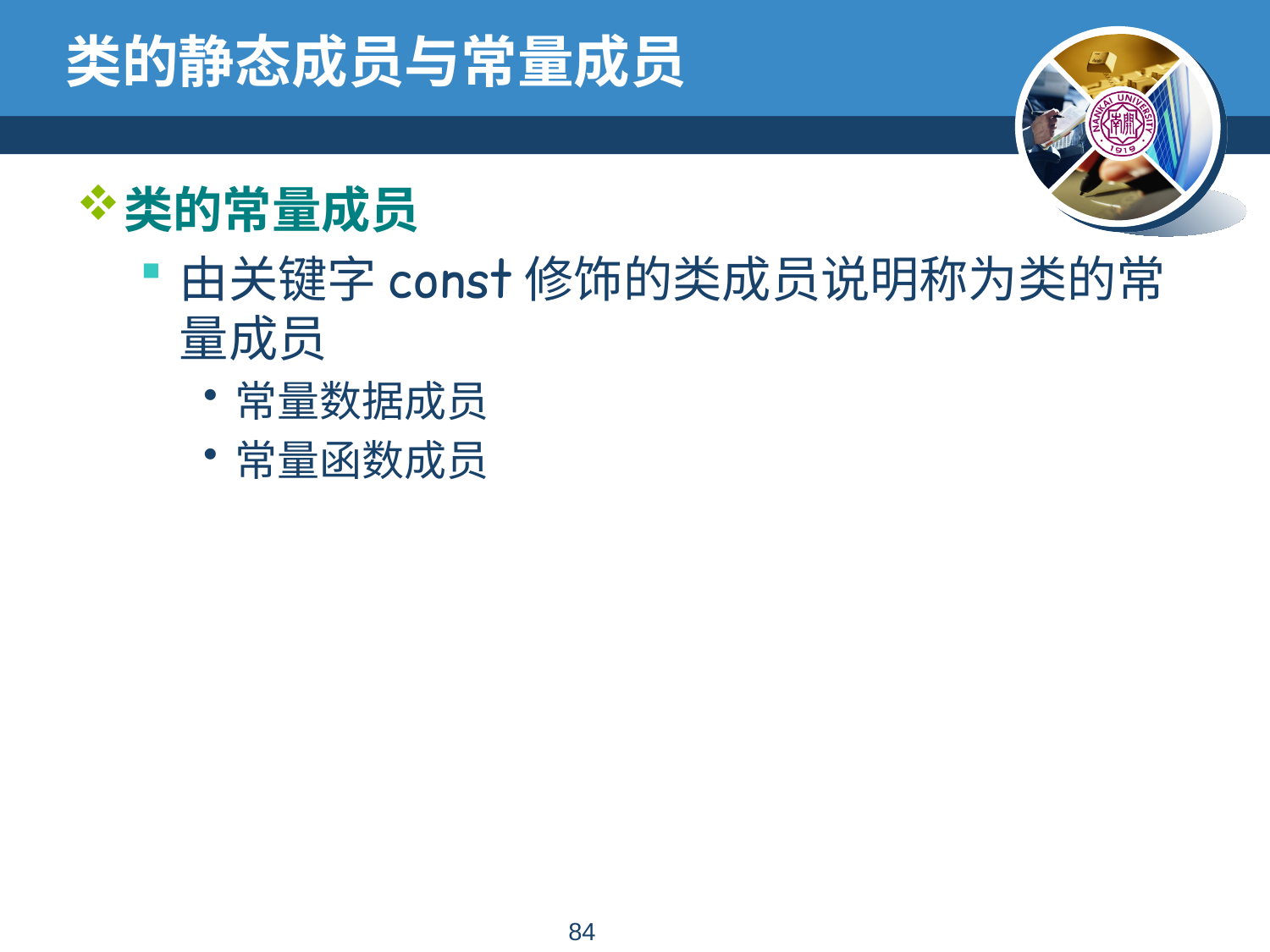

# 类的静态成员与常量成员
类的常量成员
由关键字const修饰的类成员说明称为类的常量成员
常量数据成员
常量函数成员

84